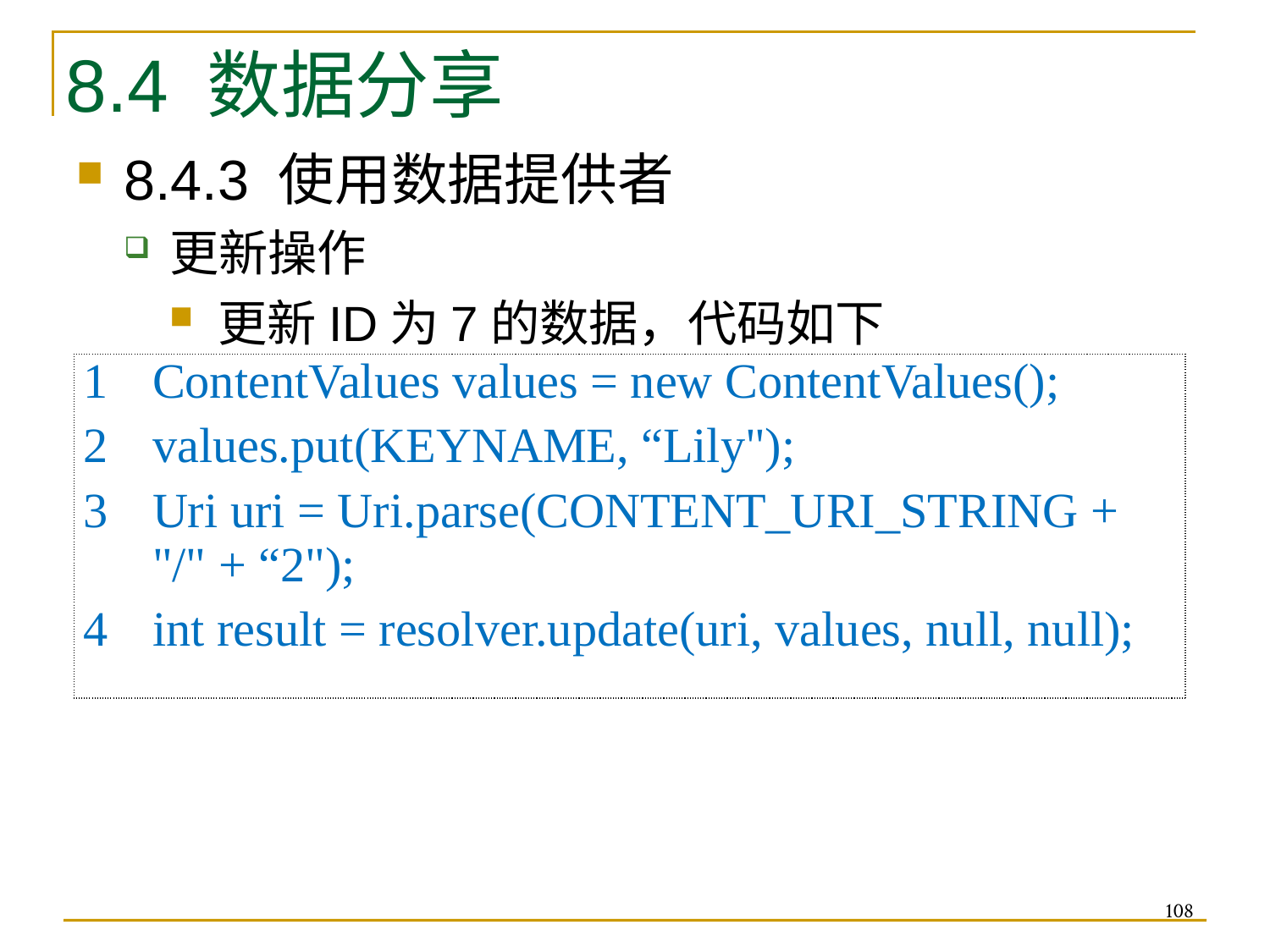

# 8.4 数据分享
8.4.3 使用数据提供者
更新操作
更新ID为7的数据，代码如下
| 1 ContentValues values = new ContentValues(); 2 values.put(KEYNAME, “Lily"); 3 Uri uri = Uri.parse(CONTENT\_URI\_STRING + "/" + “2"); 4 int result = resolver.update(uri, values, null, null); |
| --- |
108